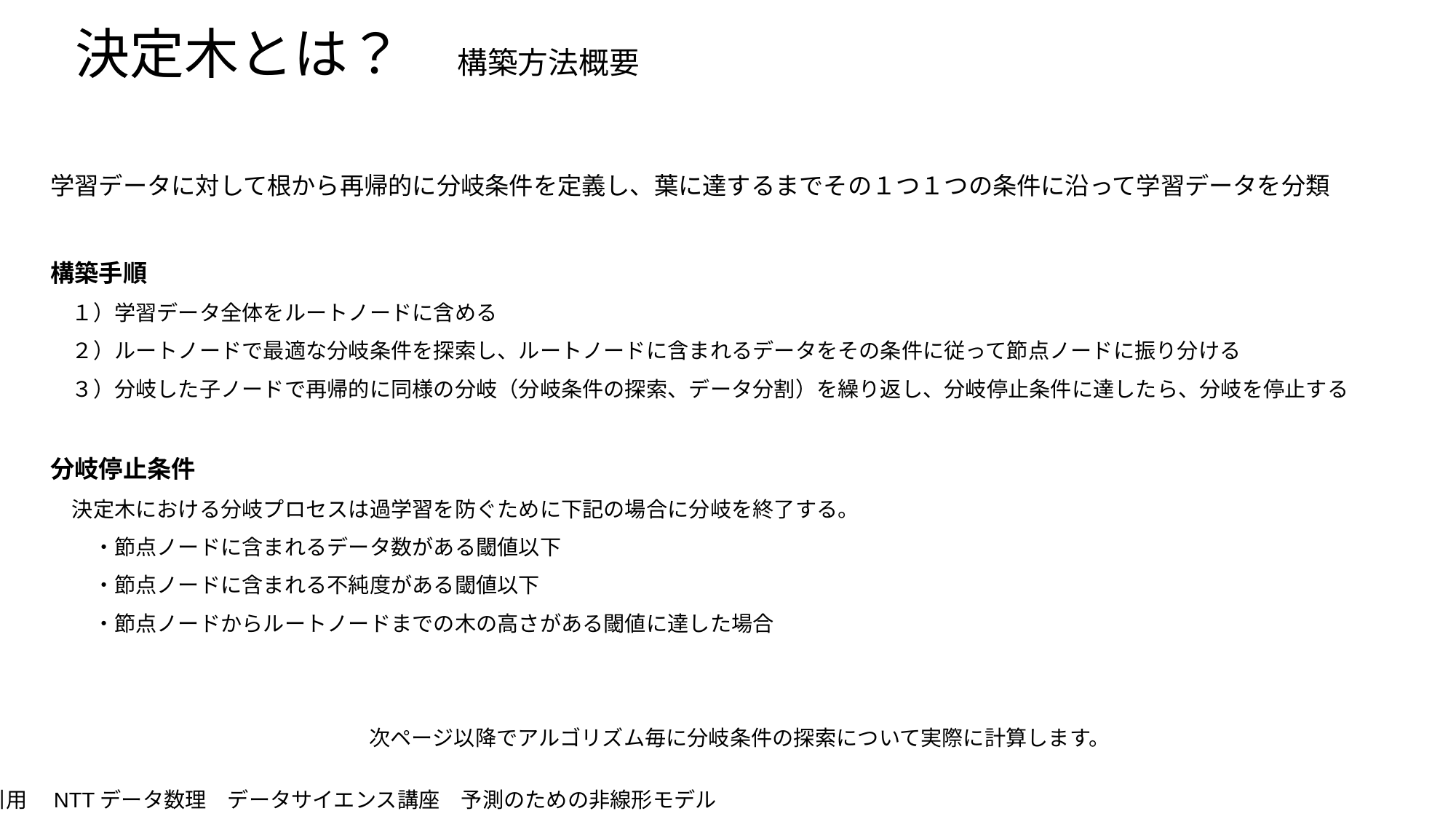

決定木とは？　構築方法概要
学習データに対して根から再帰的に分岐条件を定義し、葉に達するまでその１つ１つの条件に沿って学習データを分類

構築手順
　１）学習データ全体をルートノードに含める
　２）ルートノードで最適な分岐条件を探索し、ルートノードに含まれるデータをその条件に従って節点ノードに振り分ける
　３）分岐した子ノードで再帰的に同様の分岐（分岐条件の探索、データ分割）を繰り返し、分岐停止条件に達したら、分岐を停止する

分岐停止条件
　決定木における分岐プロセスは過学習を防ぐために下記の場合に分岐を終了する。
　　・節点ノードに含まれるデータ数がある閾値以下
　　・節点ノードに含まれる不純度がある閾値以下
　　・節点ノードからルートノードまでの木の高さがある閾値に達した場合

次ページ以降でアルゴリズム毎に分岐条件の探索について実際に計算します。

引用　NTTデータ数理　データサイエンス講座　予測のための非線形モデル